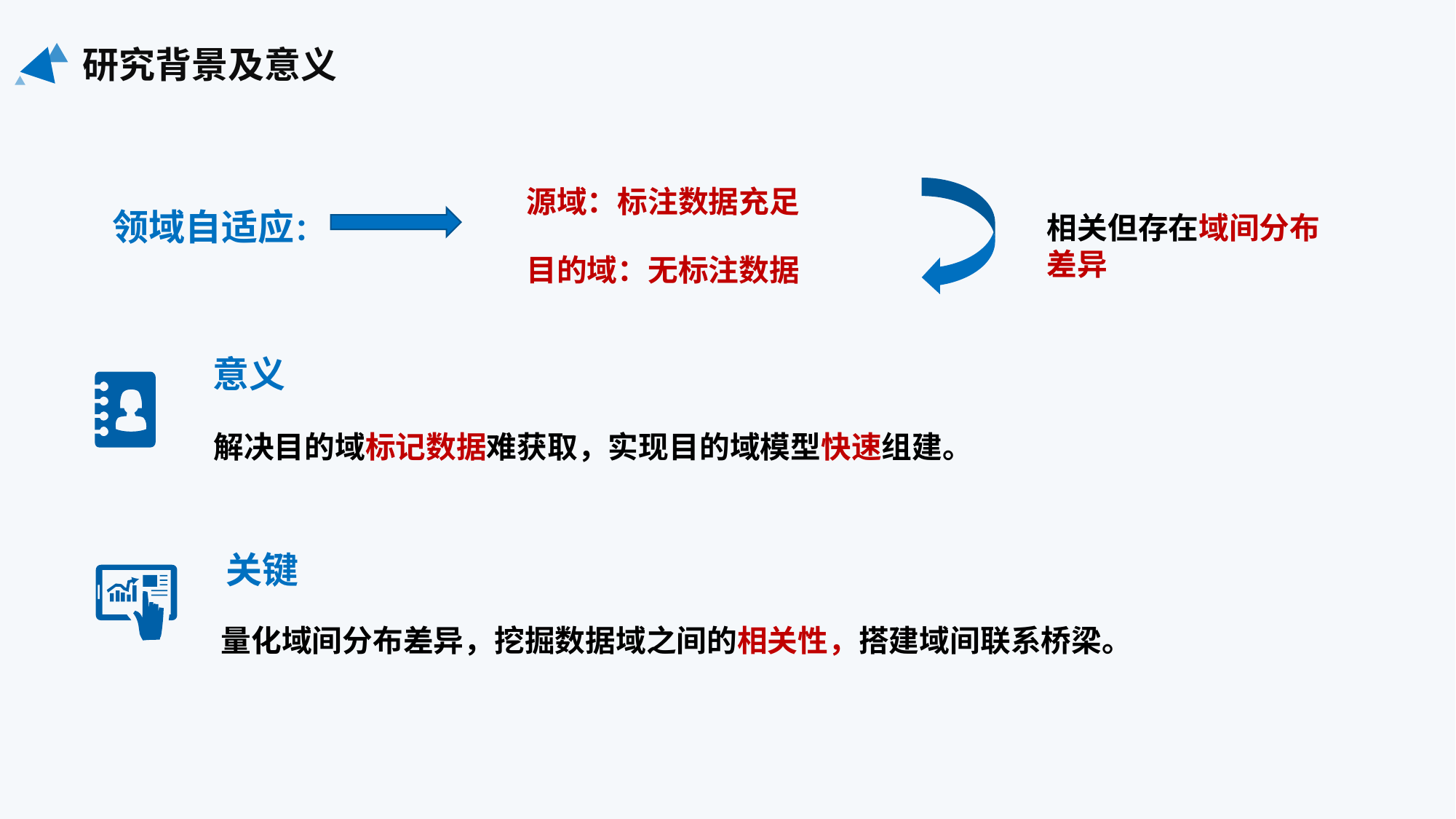

研究背景及意义

源域：标注数据充足

目的域：无标注数据

领域自适应：
相关但存在域间分布差异

意义

解决目的域标记数据难获取，实现目的域模型快速组建。
关键

量化域间分布差异，挖掘数据域之间的相关性，搭建域间联系桥梁。